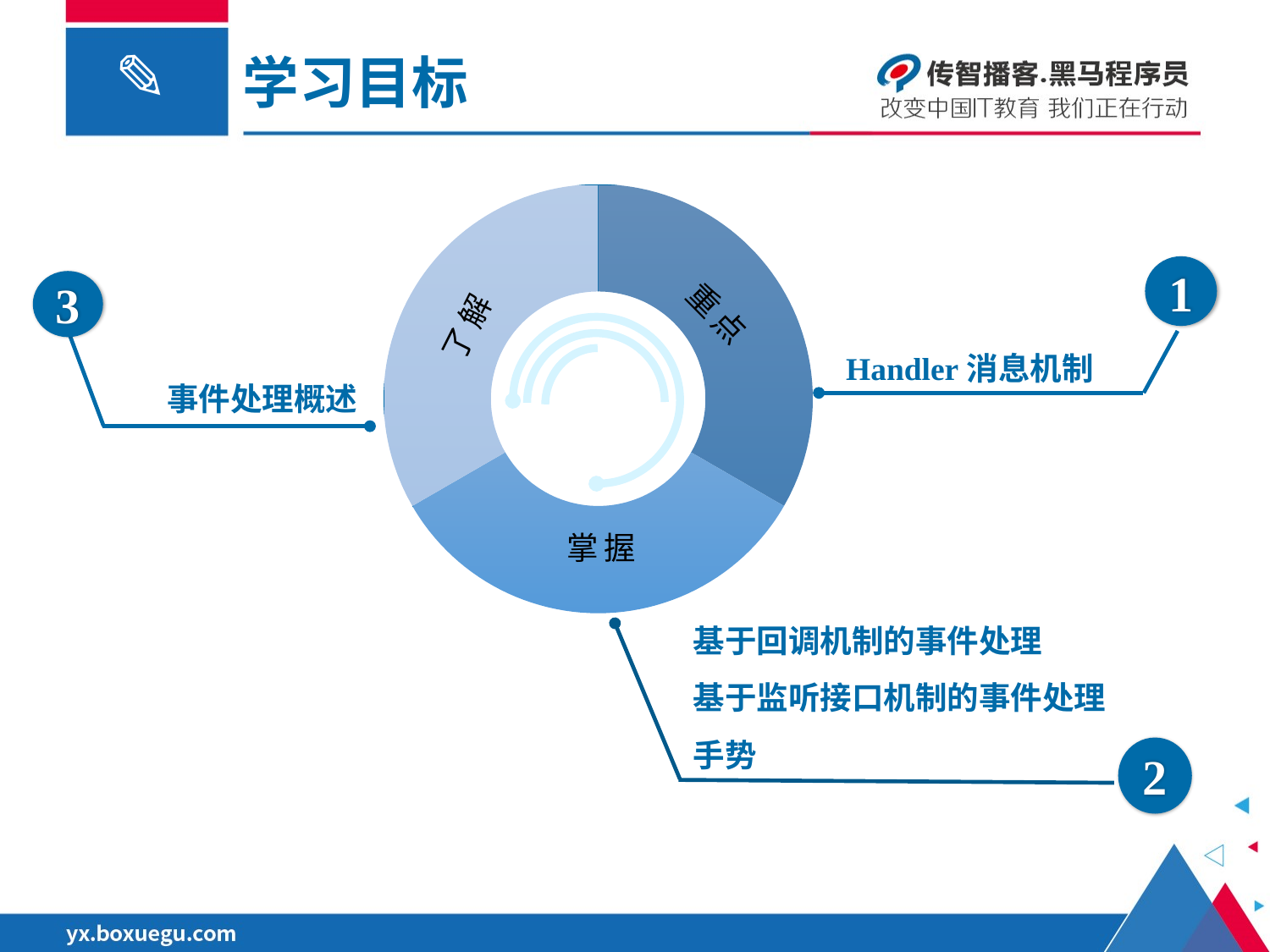

学习目标

### Chart

| Category | 销售额 |
|---|---|
| 掌握知识 | 3.333333333 |
| 理解知识 | 3.333333333 |
| 了解知识 | 3.333333333 |
了解
重点
掌握
1

Handler消息机制
事件处理概述
3

2
基于回调机制的事件处理
基于监听接口机制的事件处理
手势